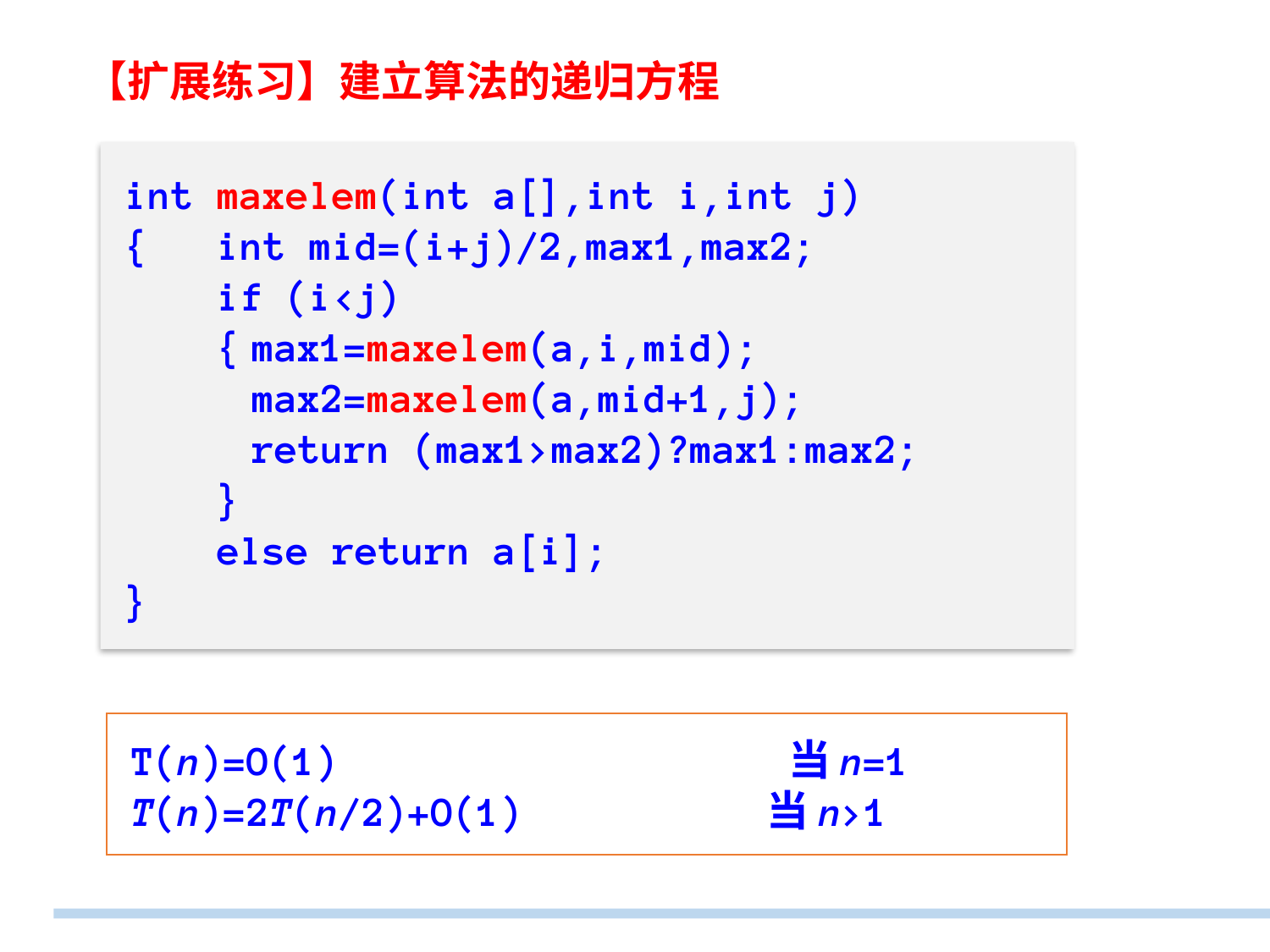

【扩展练习】建立算法的递归方程
int maxelem(int a[],int i,int j)
{   int mid=(i+j)/2,max1,max2;
    if (i<j)
    {	max1=maxelem(a,i,mid);
	max2=maxelem(a,mid+1,j);
	return (max1>max2)?max1:max2;
    }
    else return a[i];
}
T(n)=O(1)			      当n=1
T(n)=2T(n/2)+O(1)		当n>1